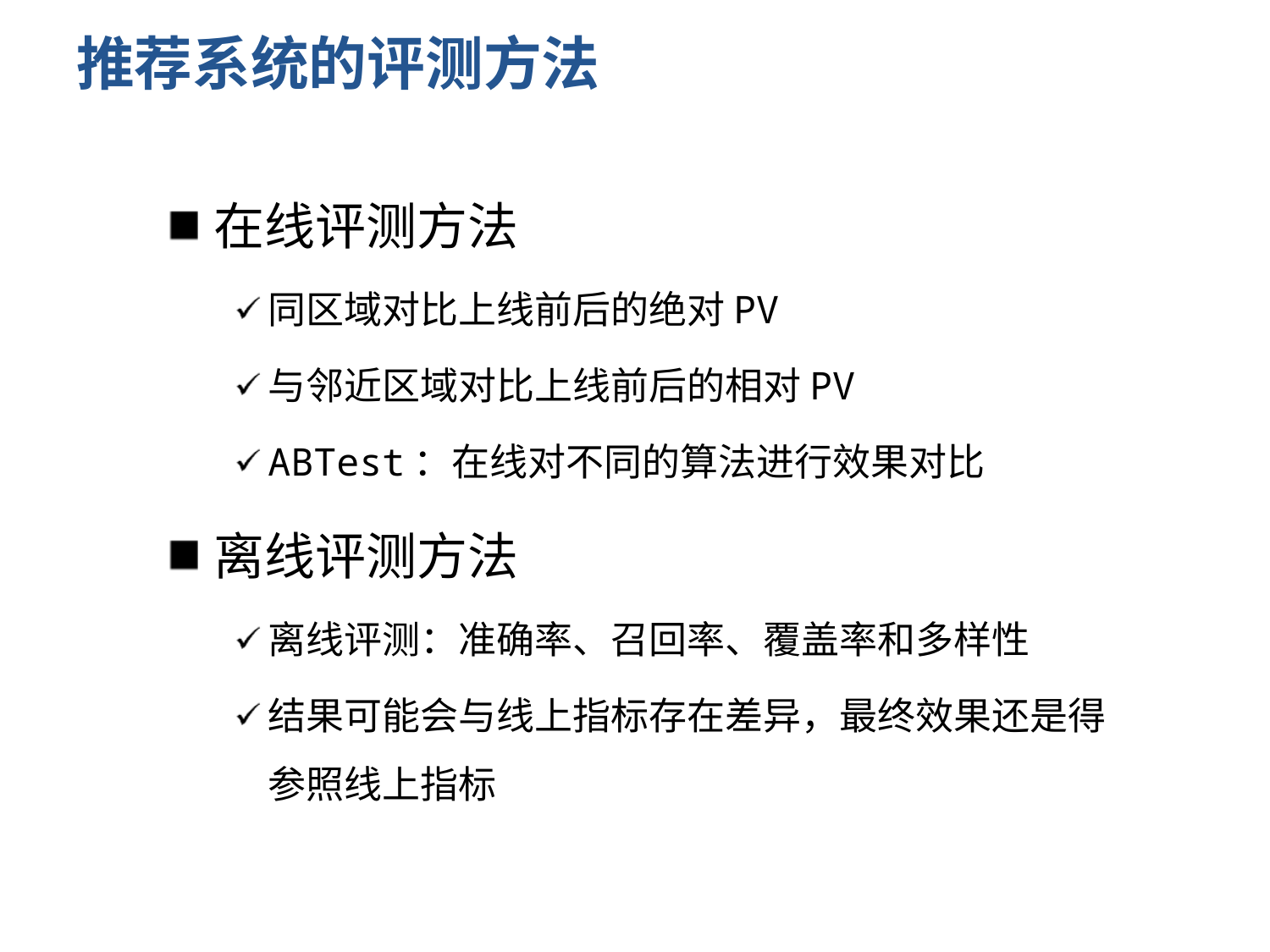

# 推荐系统的评测方法
在线评测方法
同区域对比上线前后的绝对PV
与邻近区域对比上线前后的相对PV
ABTest：在线对不同的算法进行效果对比
离线评测方法
离线评测：准确率、召回率、覆盖率和多样性
结果可能会与线上指标存在差异，最终效果还是得参照线上指标